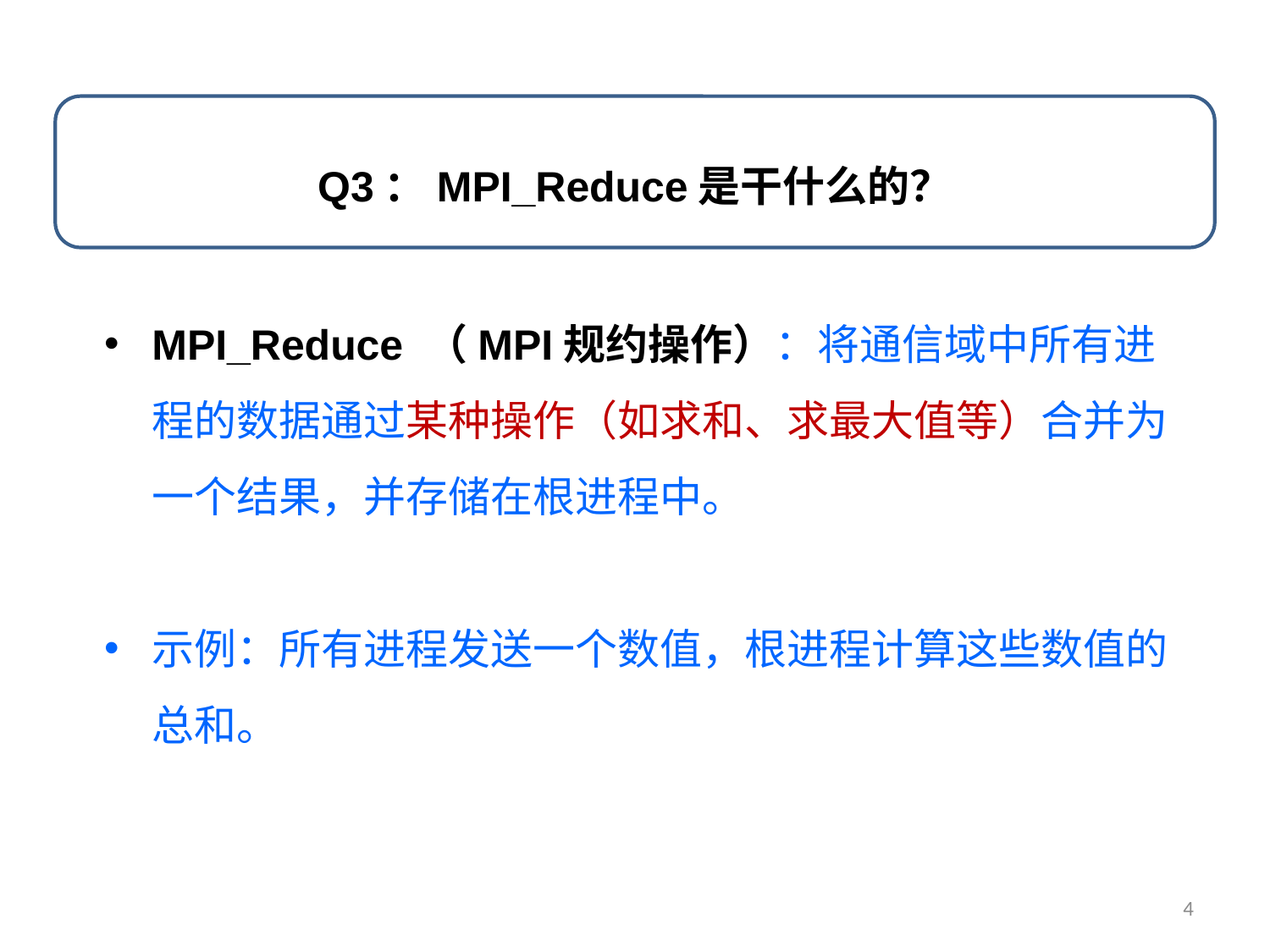

Q3：MPI_Reduce是干什么的？
MPI_Reduce （MPI规约操作）：将通信域中所有进程的数据通过某种操作（如求和、求最大值等）合并为一个结果，并存储在根进程中。

示例：所有进程发送一个数值，根进程计算这些数值的总和。
4